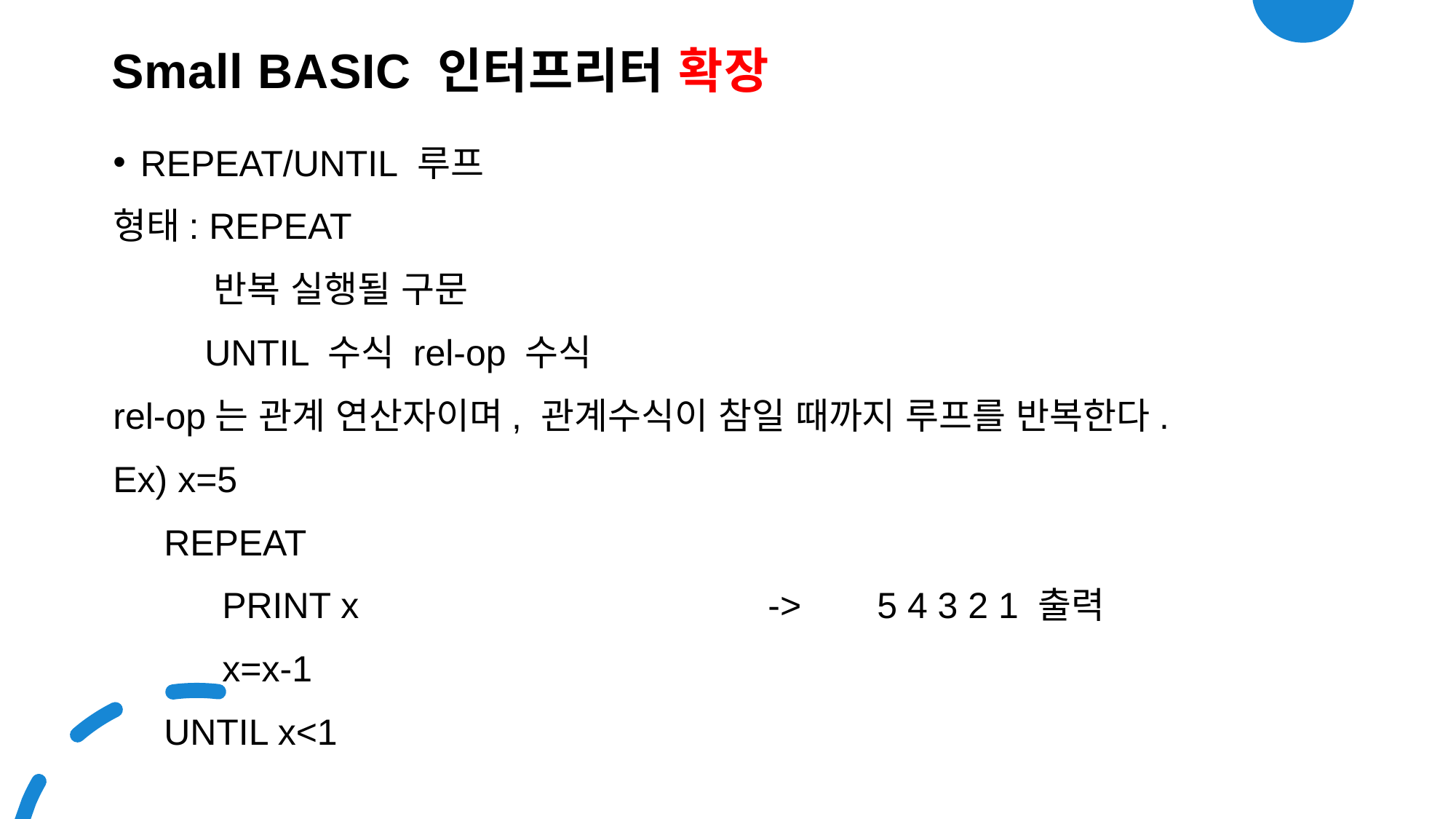

# Small BASIC 인터프리터 확장
REPEAT/UNTIL 루프
형태: REPEAT
         반복 실행될 구문
         UNTIL 수식 rel-op 수식
rel-op는 관계 연산자이며, 관계수식이 참일 때까지 루프를 반복한다.
Ex) x=5
     REPEAT
     	PRINT x				->	5 4 3 2 1 출력
     	x=x-1
     UNTIL x<1